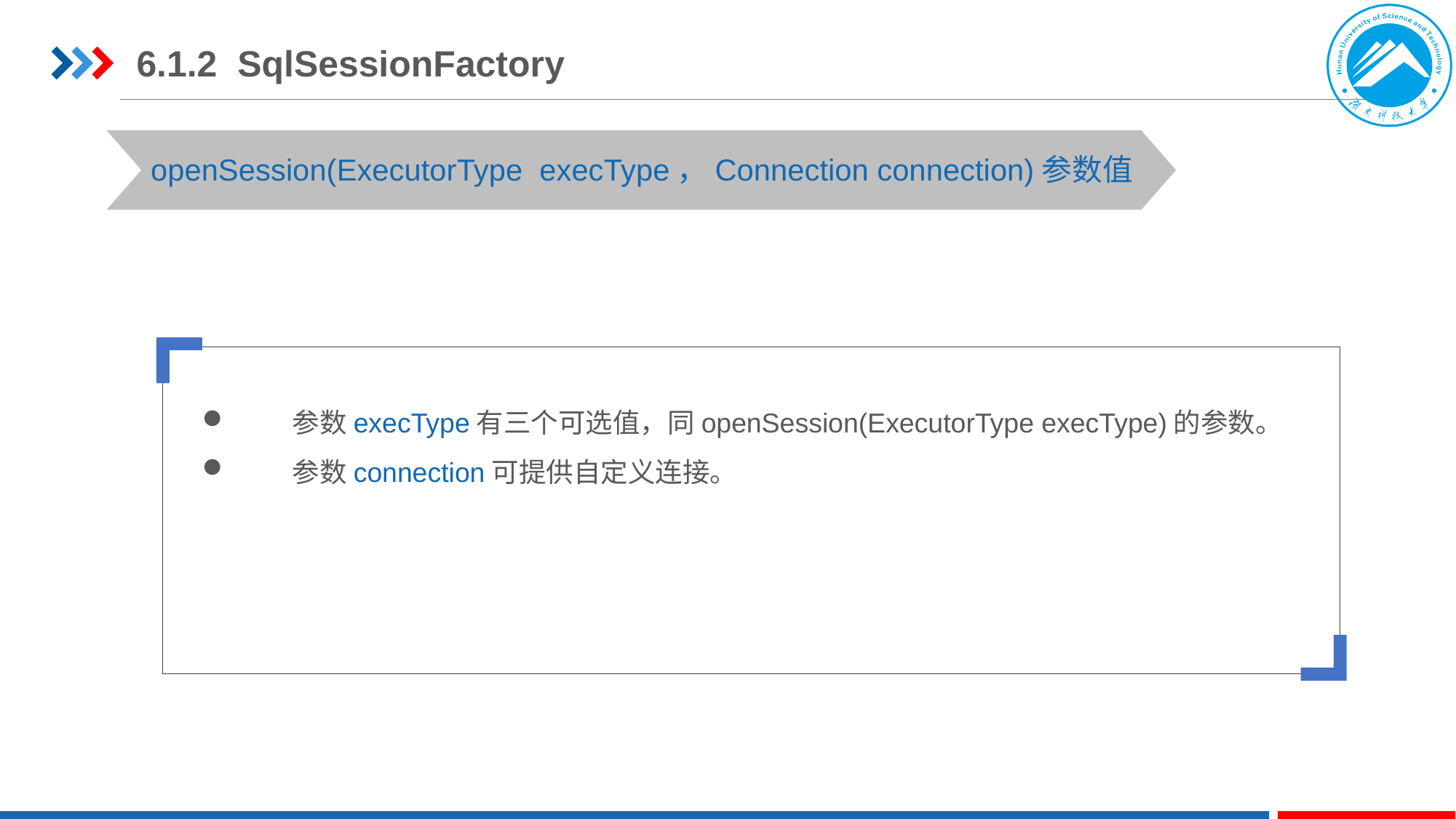

6.1.2  SqlSessionFactory

openSession(ExecutorType  execType，Connection connection)参数值

        参数execType有三个可选值，同openSession(ExecutorType execType)的参数。
        参数connection可提供自定义连接。